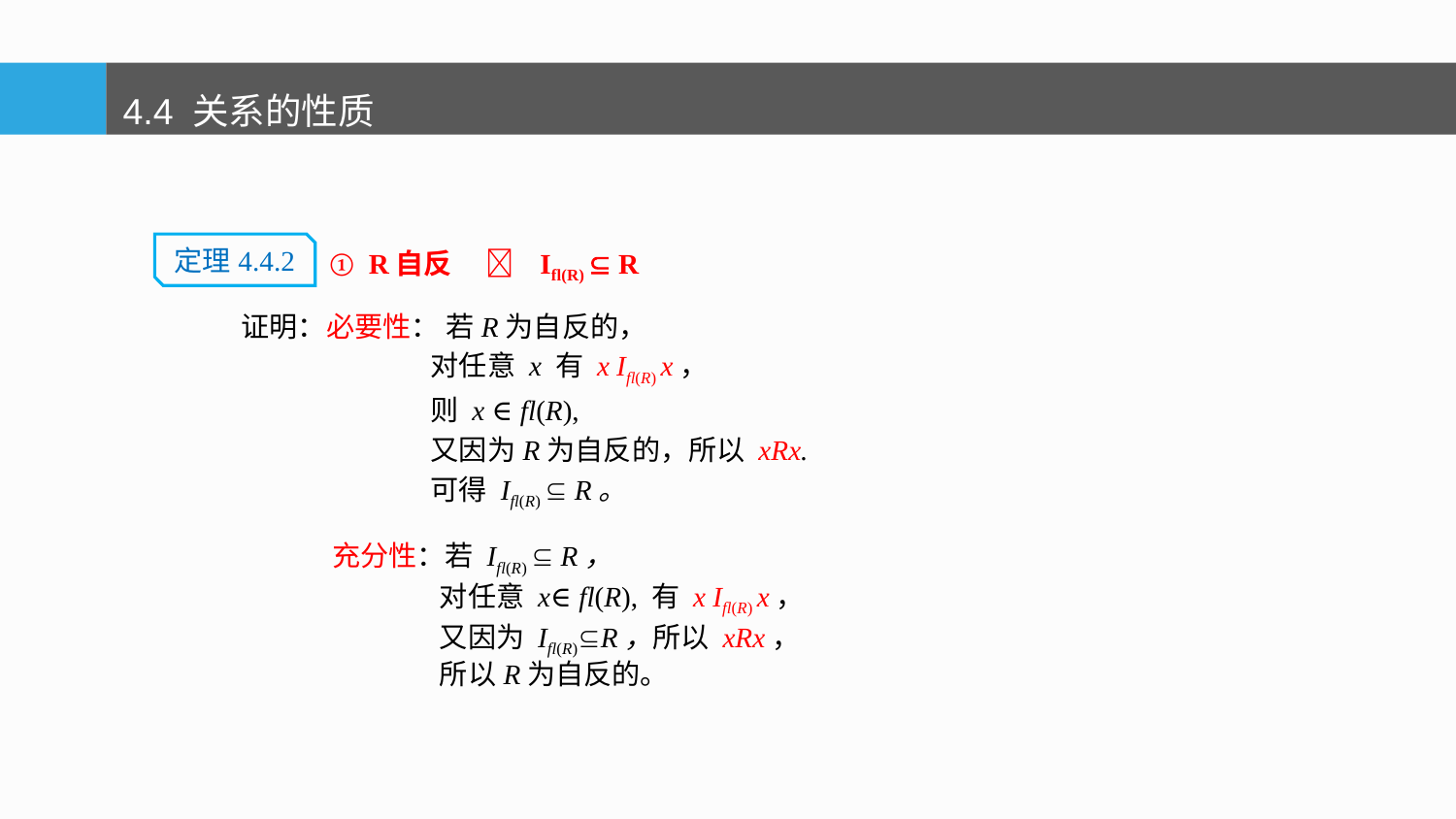

4.4 关系的性质

①  R自反     ⇔   Ifl(R) ⊆ R
定理4.4.2
证明：必要性： 若R为自反的，
                             对任意 x 有 x Ifl(R) x，
                             则 x ∈ fl(R),
                             又因为R为自反的，所以 xRx.
                             可得 Ifl(R) ⊆ R。
充分性：若 Ifl(R) ⊆ R，
                对任意 x∈ fl(R), 有 x Ifl(R) x，
                又因为 Ifl(R)⊆R，所以 xRx，
                所以R为自反的。